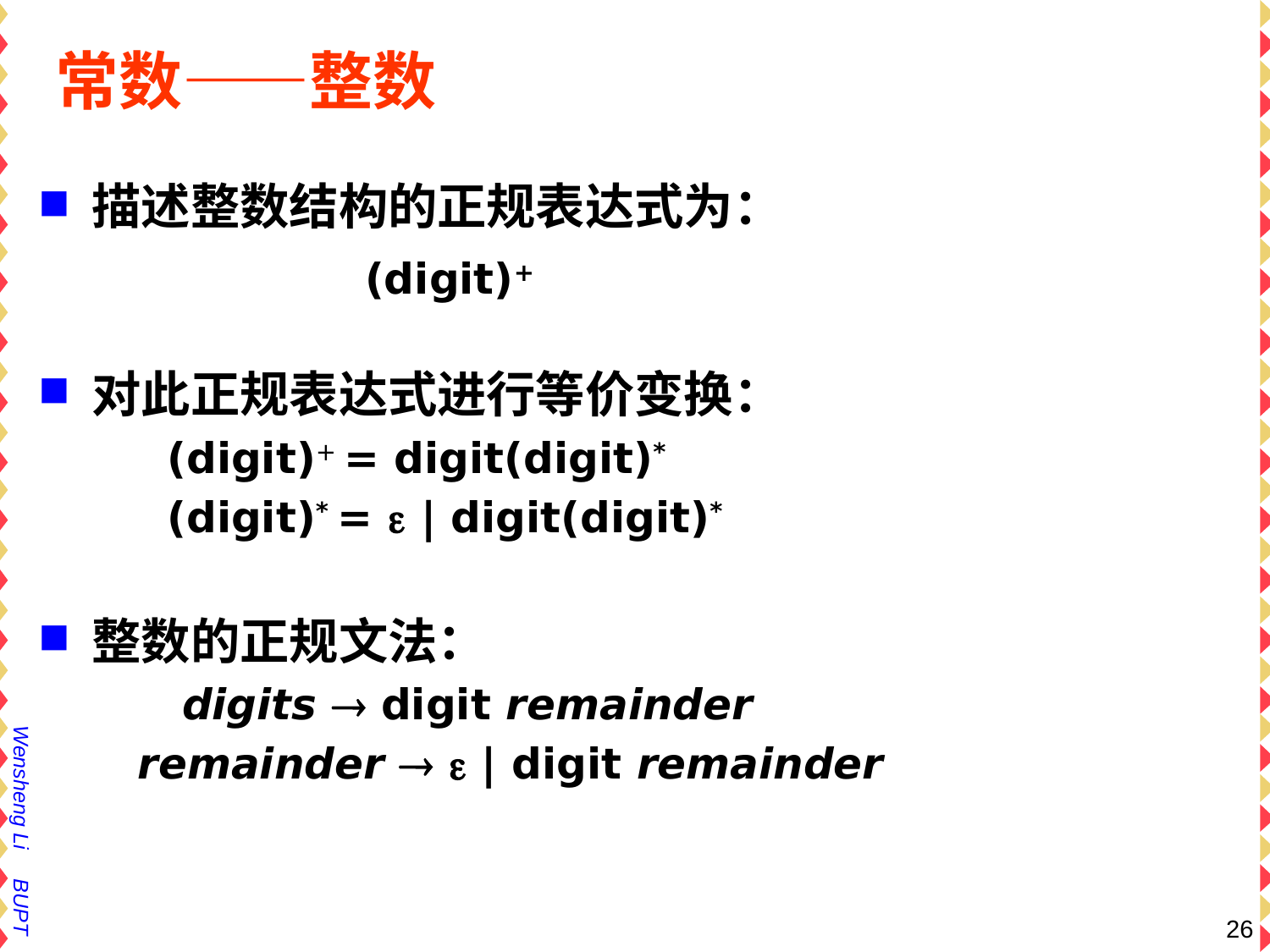

# 常数——整数
描述整数结构的正规表达式为：
               (digit)+

对此正规表达式进行等价变换：
    (digit)+ = digit(digit)*
    (digit)* = ε | digit(digit)*

整数的正规文法：
     digits → digit remainder
  remainder → ε | digit remainder
26